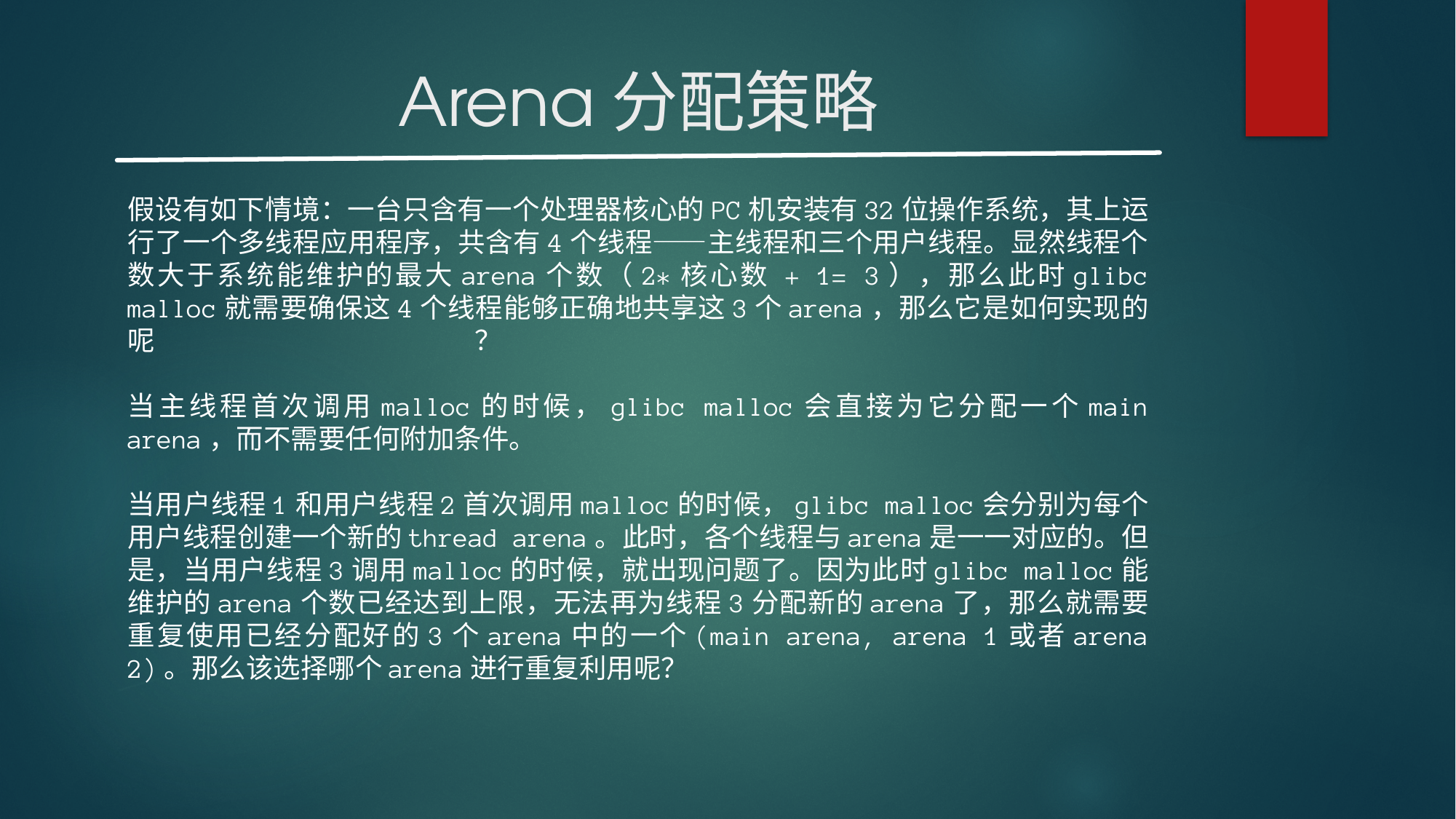

# Arena分配策略
假设有如下情境：一台只含有一个处理器核心的PC机安装有32位操作系统，其上运行了一个多线程应用程序，共含有4个线程——主线程和三个用户线程。显然线程个数大于系统能维护的最大arena个数（2*核心数 + 1= 3），那么此时glibc malloc就需要确保这4个线程能够正确地共享这3个arena，那么它是如何实现的呢？
当主线程首次调用malloc的时候，glibc malloc会直接为它分配一个main arena，而不需要任何附加条件。

当用户线程1和用户线程2首次调用malloc的时候，glibc malloc会分别为每个用户线程创建一个新的thread arena。此时，各个线程与arena是一一对应的。但是，当用户线程3调用malloc的时候，就出现问题了。因为此时glibc malloc能维护的arena个数已经达到上限，无法再为线程3分配新的arena了，那么就需要重复使用已经分配好的3个arena中的一个(main arena, arena 1或者arena 2)。那么该选择哪个arena进行重复利用呢？